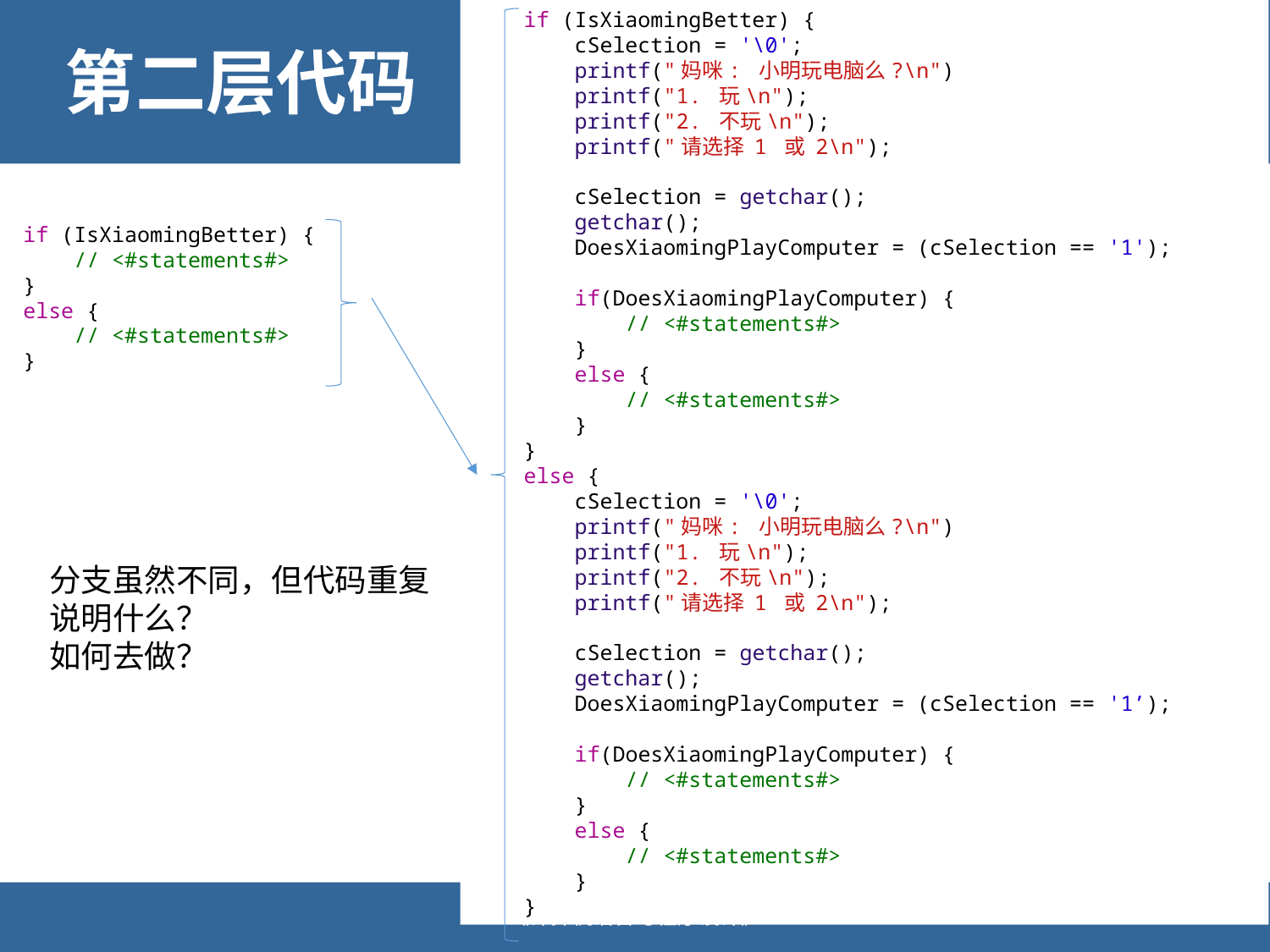

if (IsXiaomingBetter) {
        cSelection = '\0';
        printf("妈咪: 小明玩电脑么?\n")
        printf("1. 玩\n");
        printf("2. 不玩\n");
        printf("请选择 1 或 2\n");

        cSelection = getchar();
        getchar();
        DoesXiaomingPlayComputer = (cSelection == '1');

        if(DoesXiaomingPlayComputer) {
            // <#statements#>
        }
        else {
            // <#statements#>
        }
    }
    else {
        cSelection = '\0';
        printf("妈咪: 小明玩电脑么?\n")
        printf("1. 玩\n");
        printf("2. 不玩\n");
        printf("请选择 1 或 2\n");

        cSelection = getchar();
        getchar();
        DoesXiaomingPlayComputer = (cSelection == '1’);

        if(DoesXiaomingPlayComputer) {
            // <#statements#>
        }
        else {
            // <#statements#>
        }
    }

# 第二层代码
    if (IsXiaomingBetter) {
        // <#statements#>
    }
    else {
        // <#statements#>
    }

分支虽然不同，但代码重复
说明什么？
如何去做？

《计算机语言与程序设计》
65